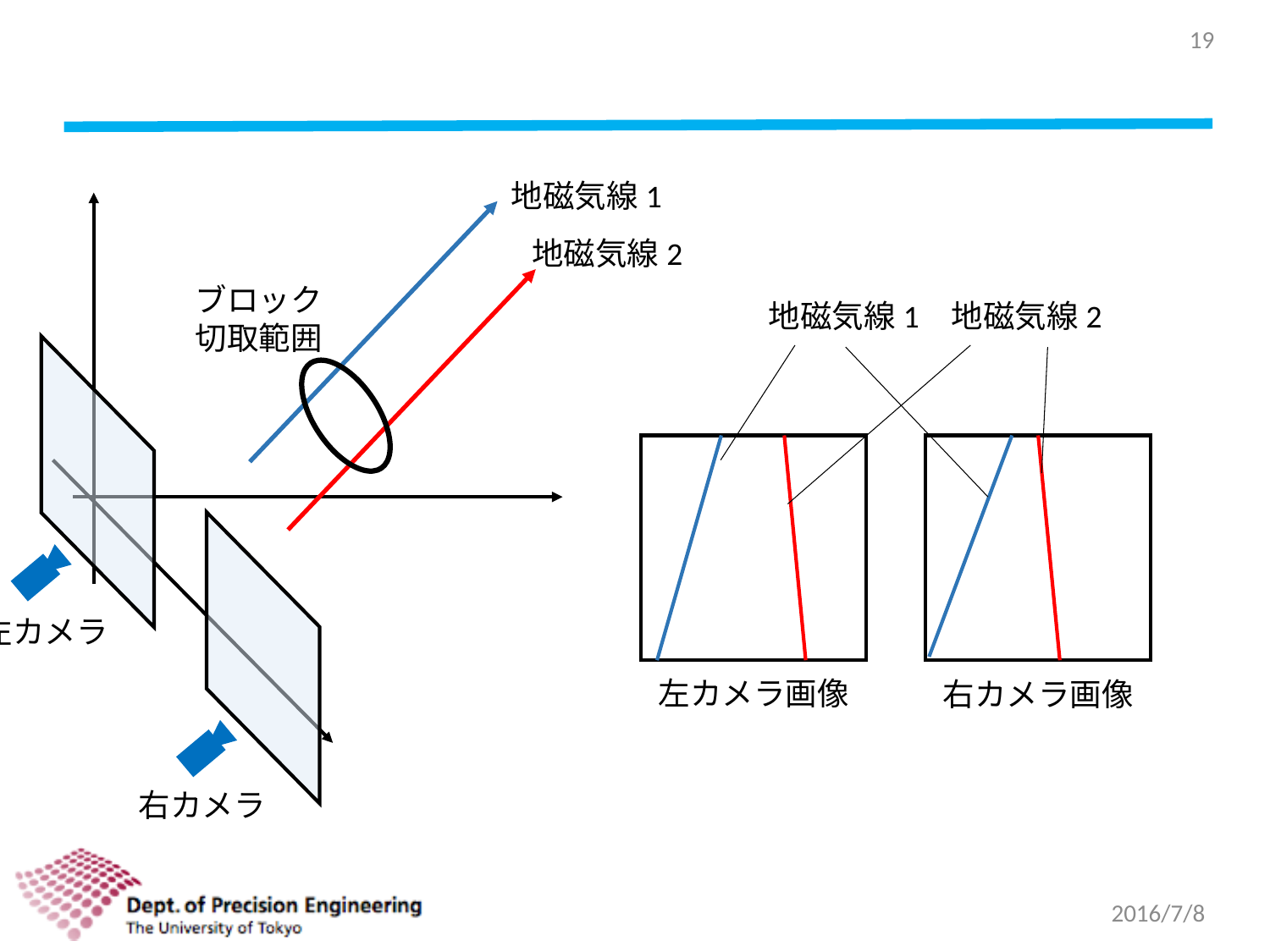

19
#
地磁気線1

地磁気線2
ブロック
切取範囲
左カメラ
右カメラ
地磁気線1
地磁気線2

左カメラ画像
右カメラ画像
2016/7/8